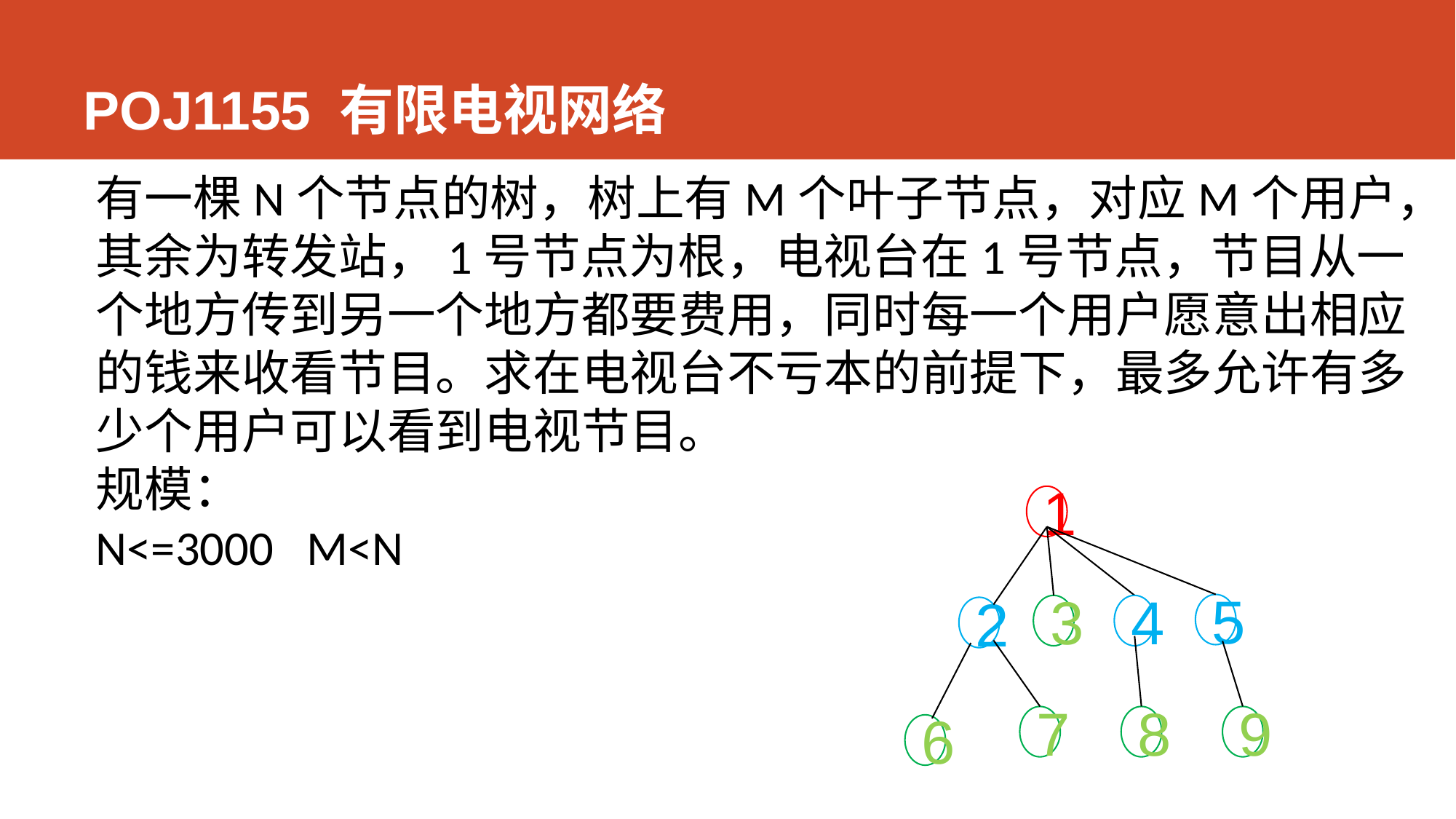

# POJ1155 有限电视网络
有一棵N个节点的树，树上有M个叶子节点，对应M个用户，其余为转发站，1号节点为根，电视台在1号节点，节目从一个地方传到另一个地方都要费用，同时每一个用户愿意出相应的钱来收看节目。求在电视台不亏本的前提下，最多允许有多少个用户可以看到电视节目。
规模：
N<=3000   M<N
1
5
3
4
2
7
8
9
6